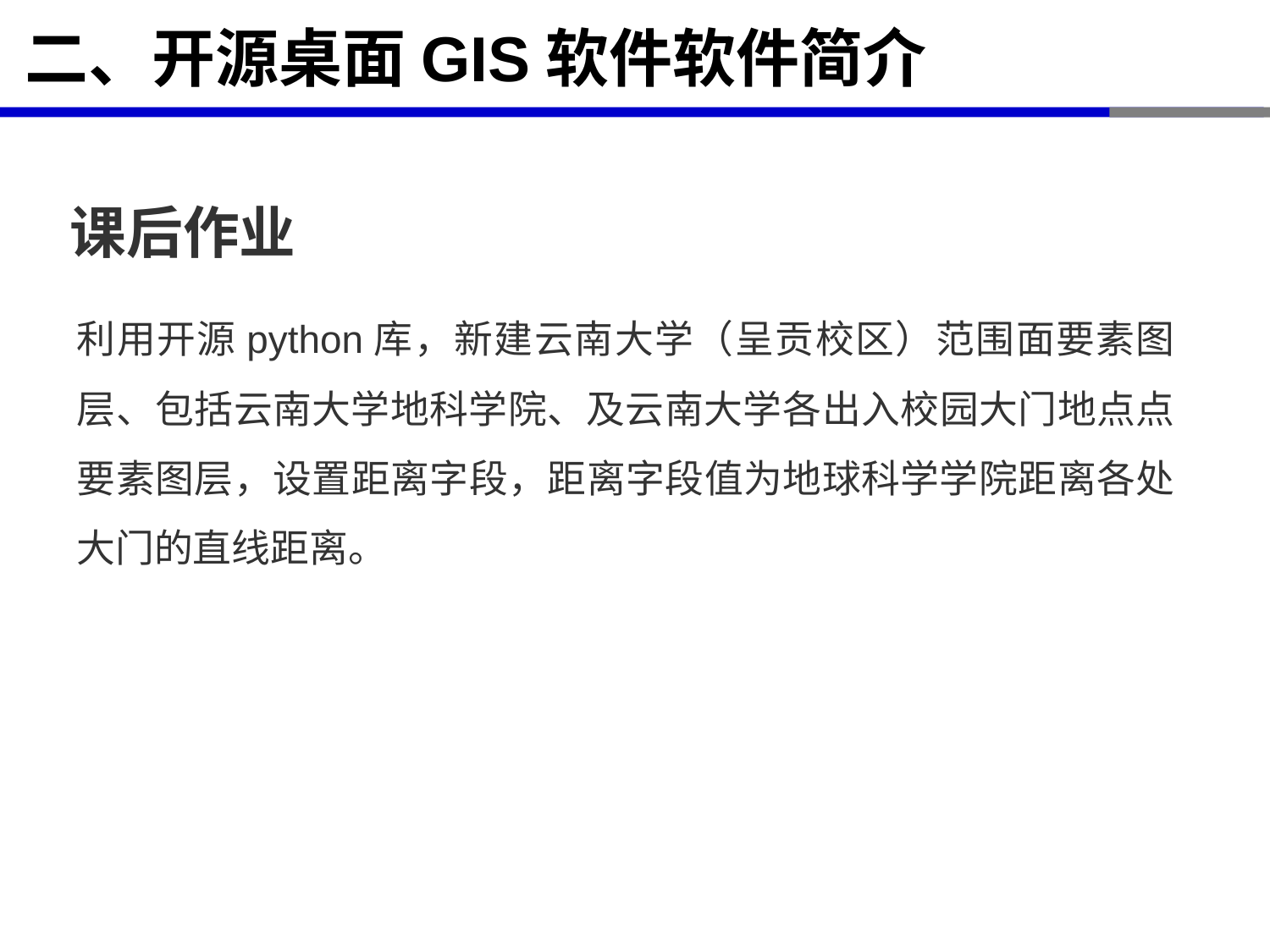

# 二、开源桌面GIS软件软件简介
课后作业
利用开源python库，新建云南大学（呈贡校区）范围面要素图层、包括云南大学地科学院、及云南大学各出入校园大门地点点要素图层，设置距离字段，距离字段值为地球科学学院距离各处大门的直线距离。